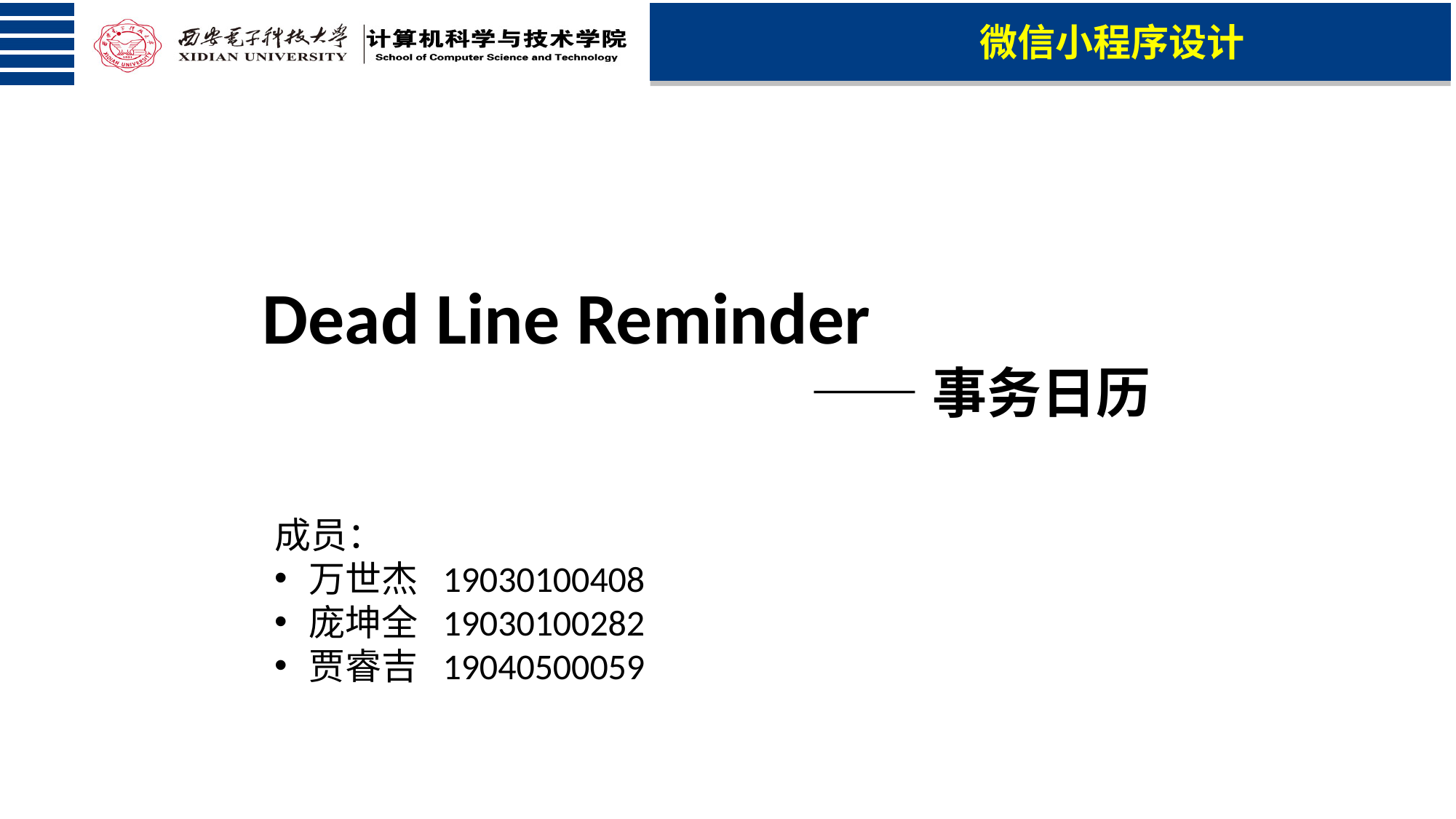

微信小程序设计
Dead Line Reminder
				         ——事务日历
成员：
万世杰  19030100408
庞坤全  19030100282
贾睿吉  19040500059